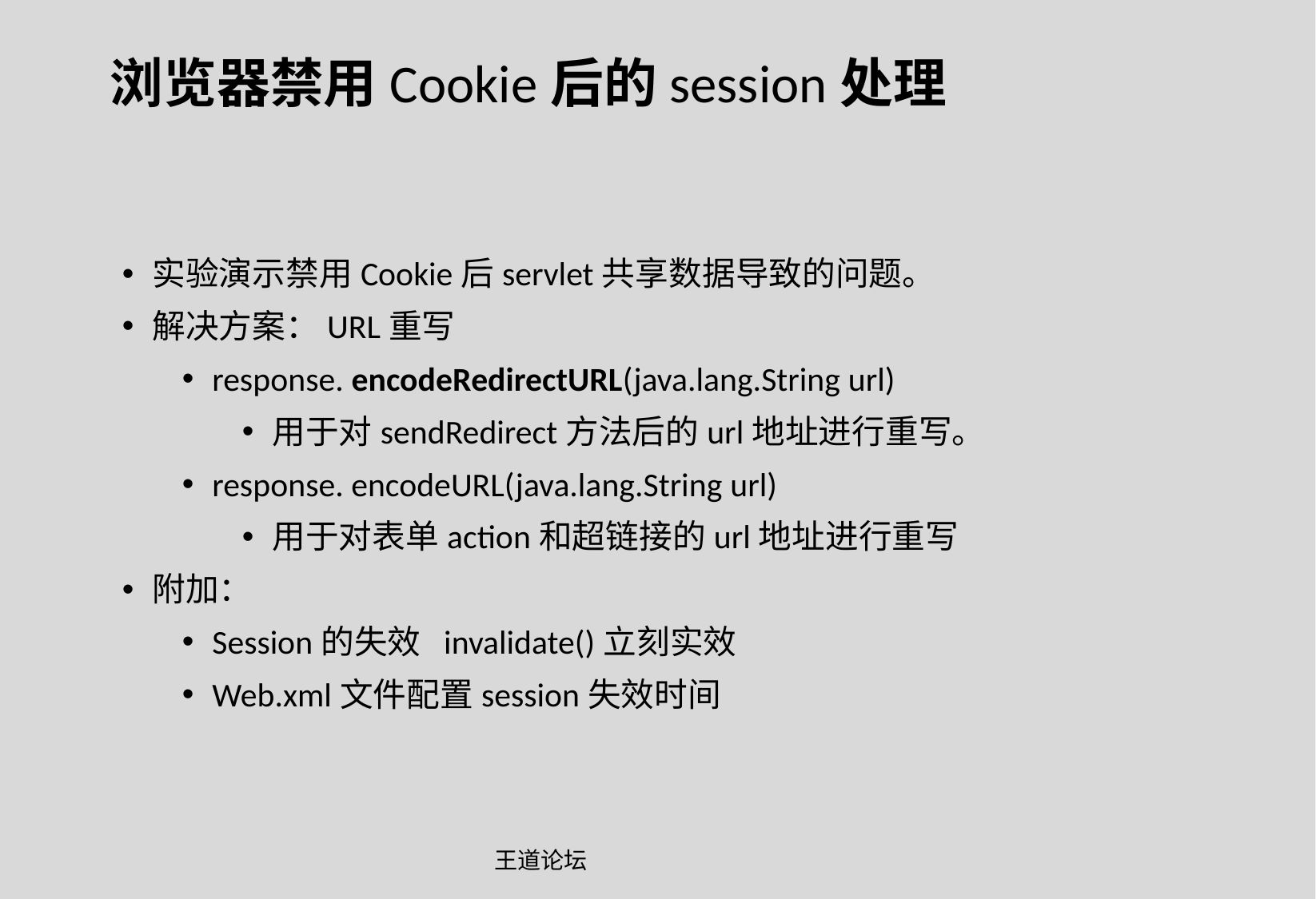

浏览器禁用Cookie后的session处理
实验演示禁用Cookie后servlet共享数据导致的问题。
解决方案：URL重写
response. encodeRedirectURL(java.lang.String url)
用于对sendRedirect方法后的url地址进行重写。
response. encodeURL(java.lang.String url)
用于对表单action和超链接的url地址进行重写
附加：
Session的失效  invalidate()立刻实效
Web.xml文件配置session失效时间
王道论坛